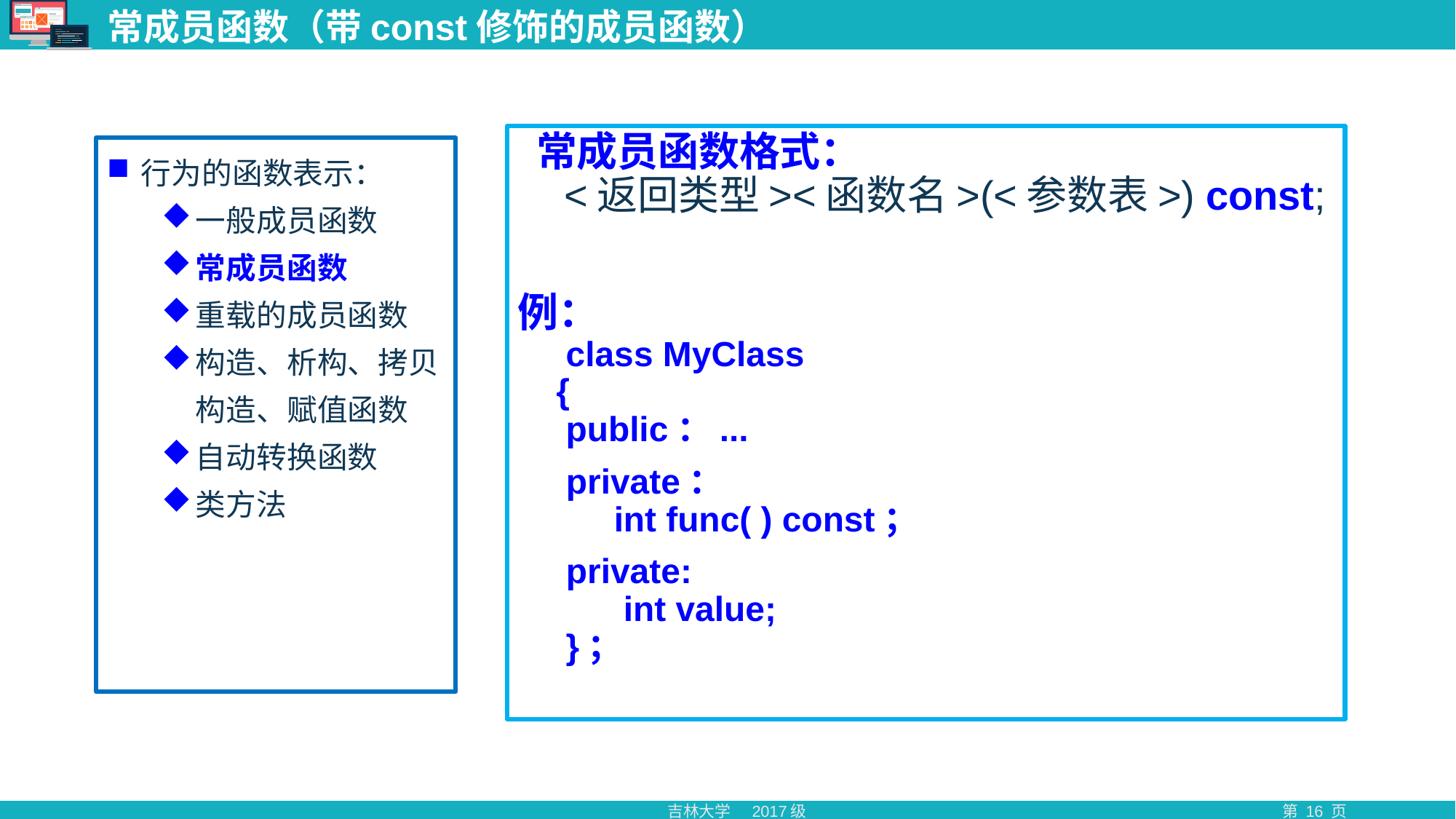

# 常成员函数（带const修饰的成员函数）
 常成员函数格式：
    <返回类型><函数名>(<参数表>) const;

例：
     class MyClass
    {
     public：...
     private：
           int func( ) const；
     private:
           int value;
     }；
行为的函数表示：
一般成员函数
常成员函数
重载的成员函数
构造、析构、拷贝构造、赋值函数
自动转换函数
类方法